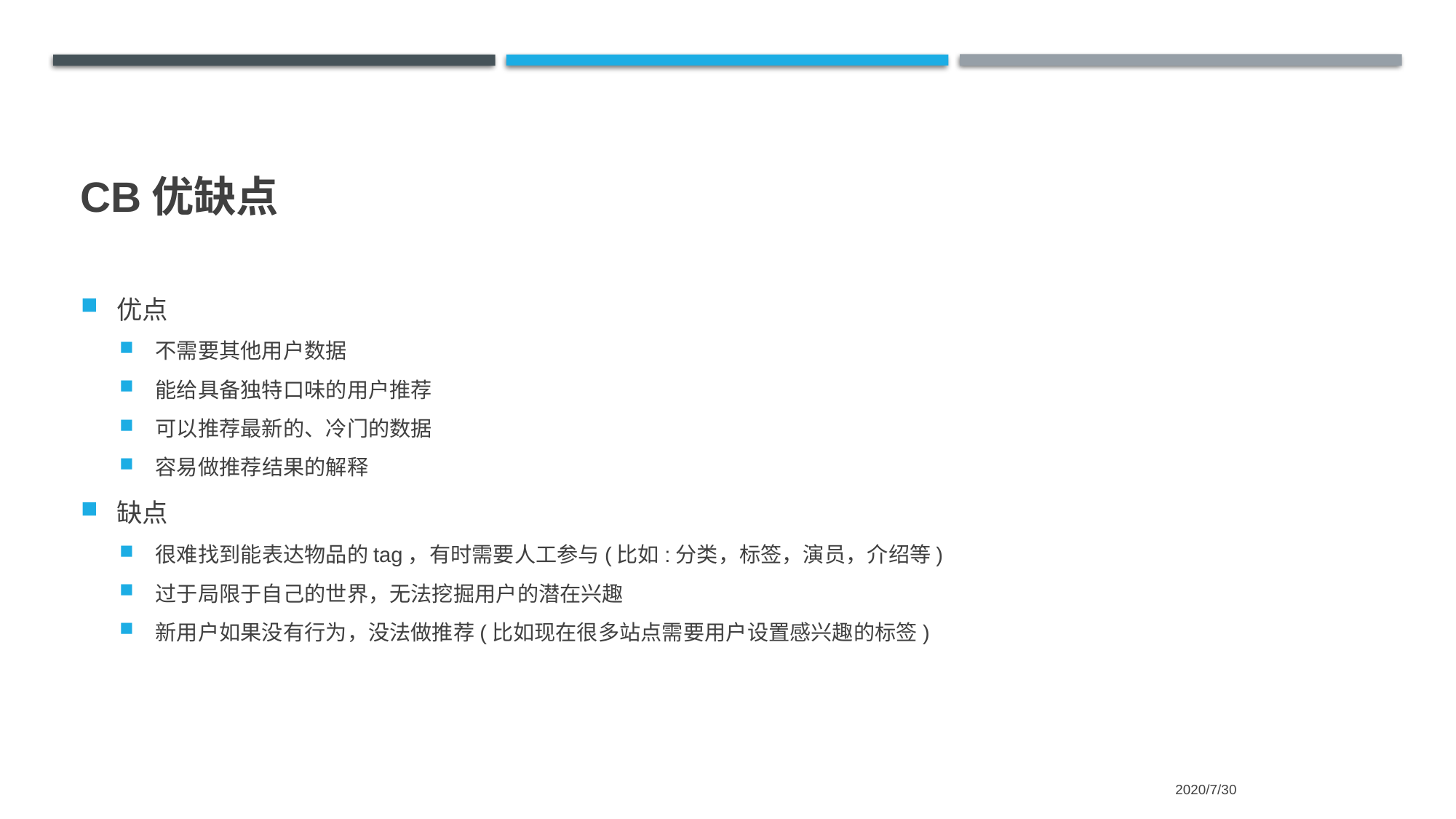

# CB优缺点
优点
不需要其他用户数据
能给具备独特口味的用户推荐
可以推荐最新的、冷门的数据
容易做推荐结果的解释
缺点
很难找到能表达物品的tag，有时需要人工参与(比如:分类，标签，演员，介绍等)
过于局限于自己的世界，无法挖掘用户的潜在兴趣
新用户如果没有行为，没法做推荐(比如现在很多站点需要用户设置感兴趣的标签)

2020/7/30